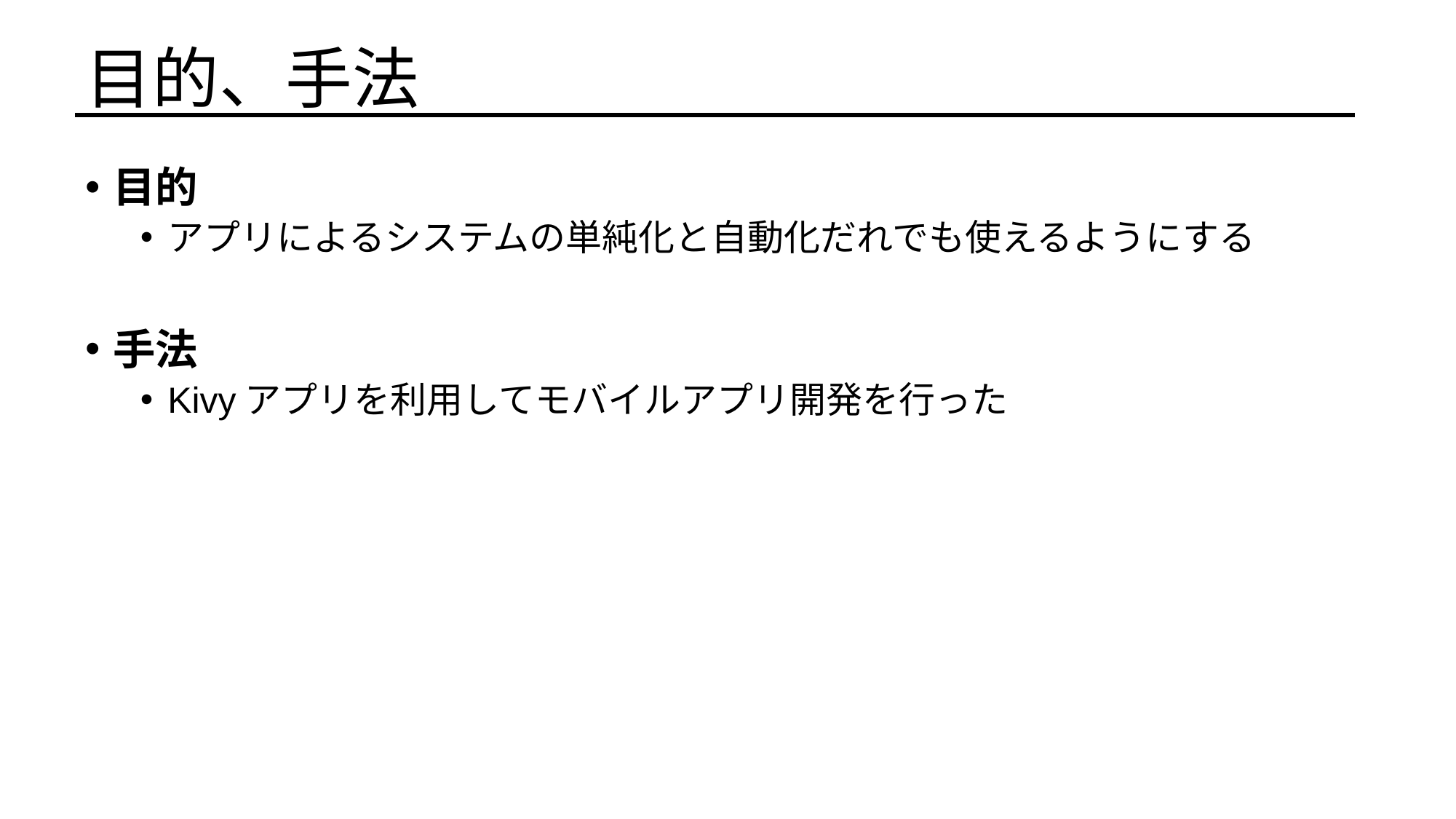

# 目的、手法
目的
アプリによるシステムの単純化と自動化だれでも使えるようにする

手法
Kivyアプリを利用してモバイルアプリ開発を行った